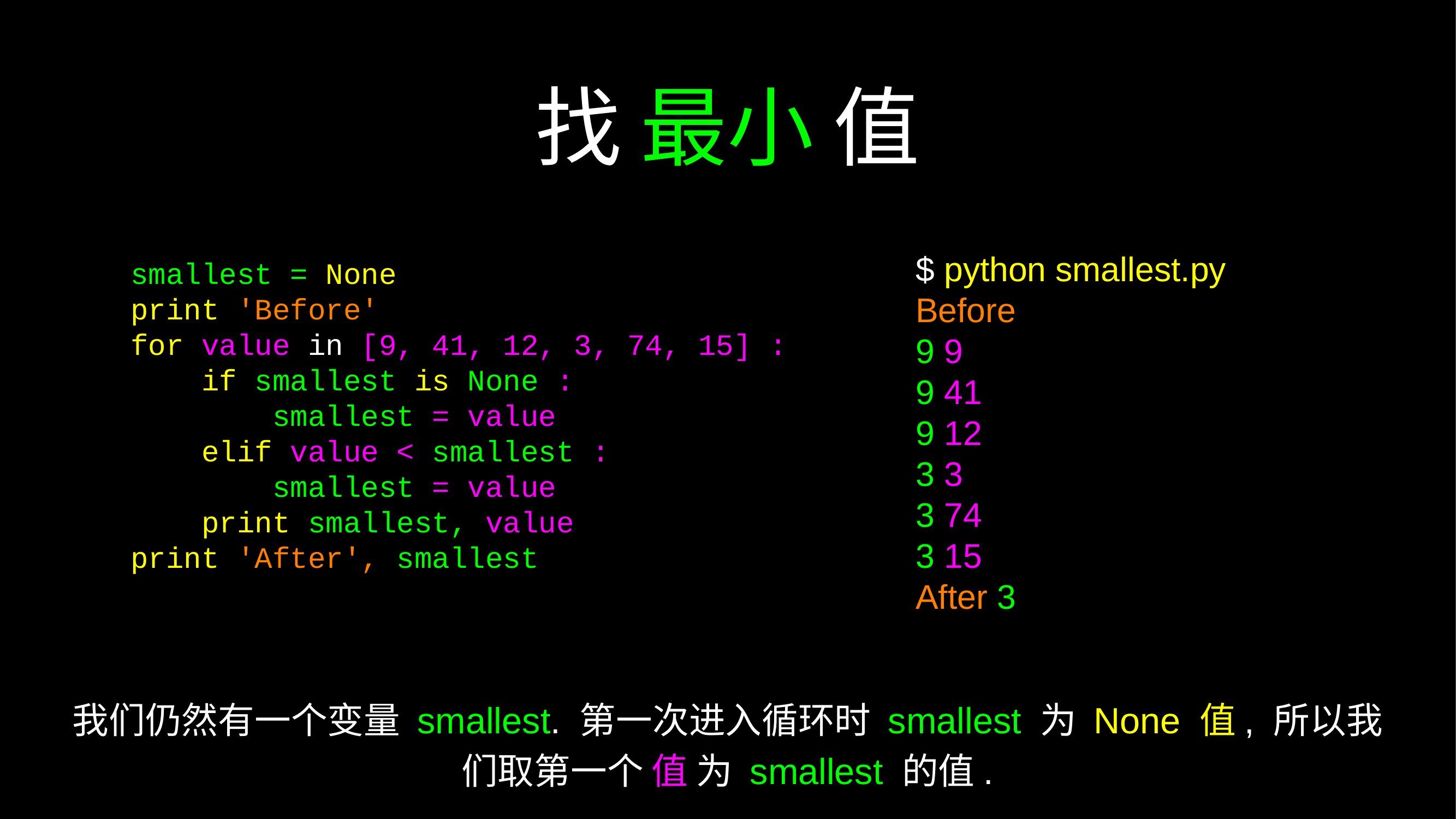

# 找 最小 值
smallest = None
print 'Before'
for value in [9, 41, 12, 3, 74, 15] :
    if smallest is None :
        smallest = value
    elif value < smallest :
        smallest = value
    print smallest, value
print 'After', smallest
$ python smallest.py
Before
9 9
9 41
9 12
3 3
3 74
3 15
After 3
我们仍然有一个变量 smallest. 第一次进入循环时 smallest 为 None 值, 所以我们取第一个 值 为 smallest 的值.